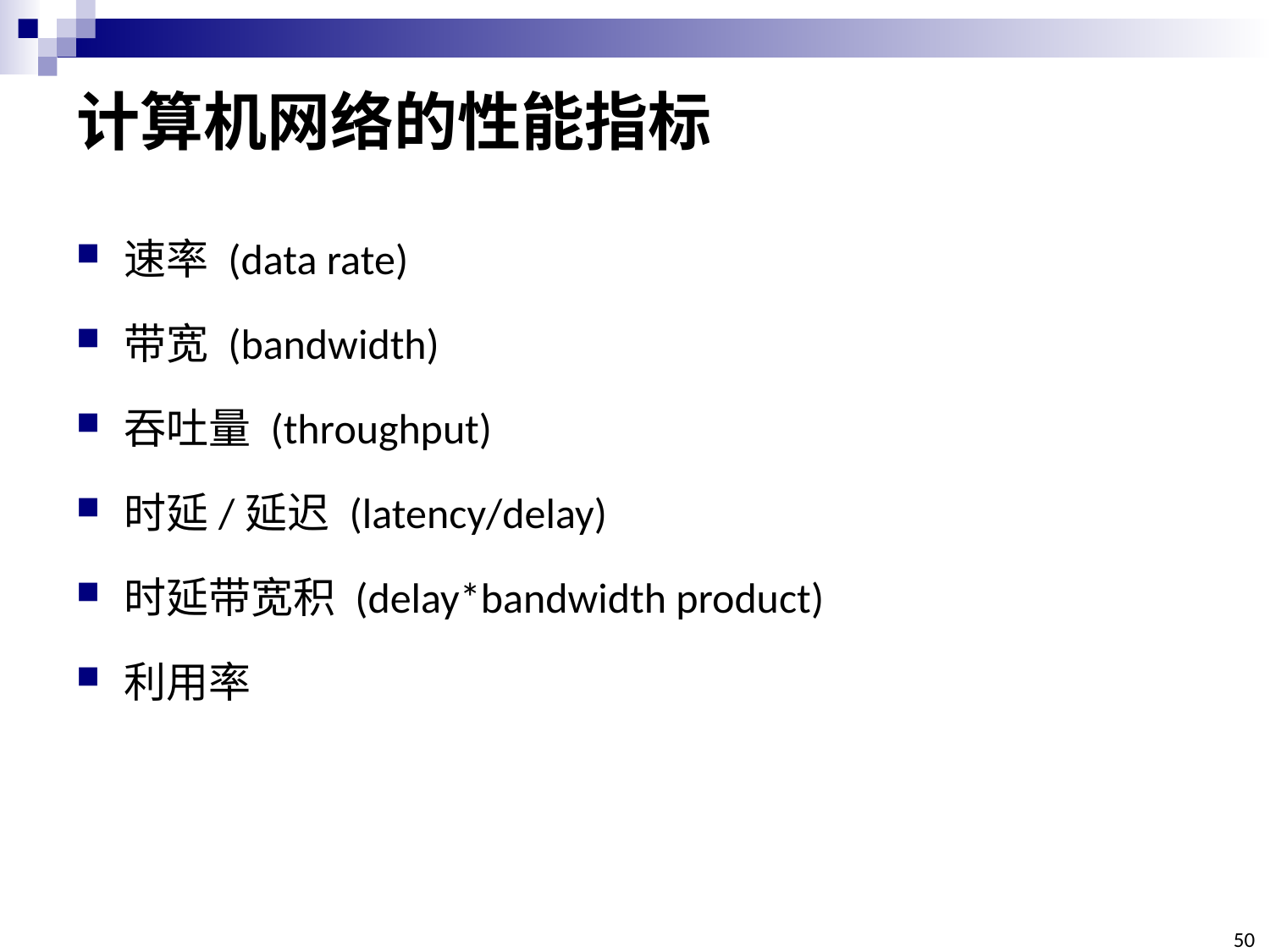

# 计算机网络的性能指标
速率 (data rate)
带宽 (bandwidth)
吞吐量 (throughput)
时延/延迟 (latency/delay)
时延带宽积 (delay*bandwidth product)
利用率
50